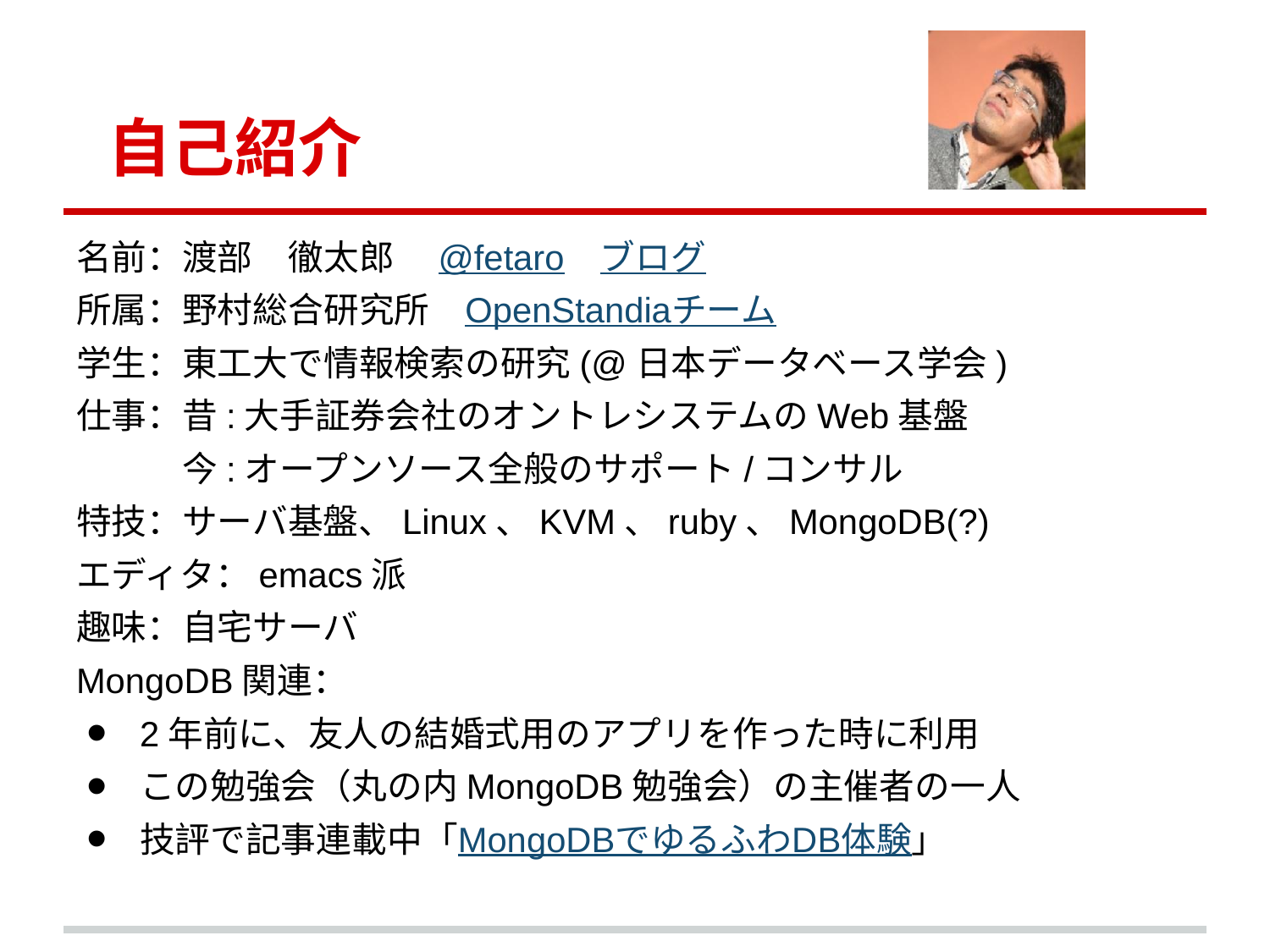

# 自己紹介
名前：渡部　徹太郎　@fetaro　ブログ
所属：野村総合研究所　OpenStandiaチーム
学生：東工大で情報検索の研究(@日本データベース学会)
仕事：昔:大手証券会社のオントレシステムのWeb基盤
　　　今:オープンソース全般のサポート/コンサル
特技：サーバ基盤、Linux、KVM、ruby、MongoDB(?)
エディタ：emacs派
趣味：自宅サーバ
MongoDB関連：
2年前に、友人の結婚式用のアプリを作った時に利用
この勉強会（丸の内MongoDB勉強会）の主催者の一人
技評で記事連載中「MongoDBでゆるふわDB体験」